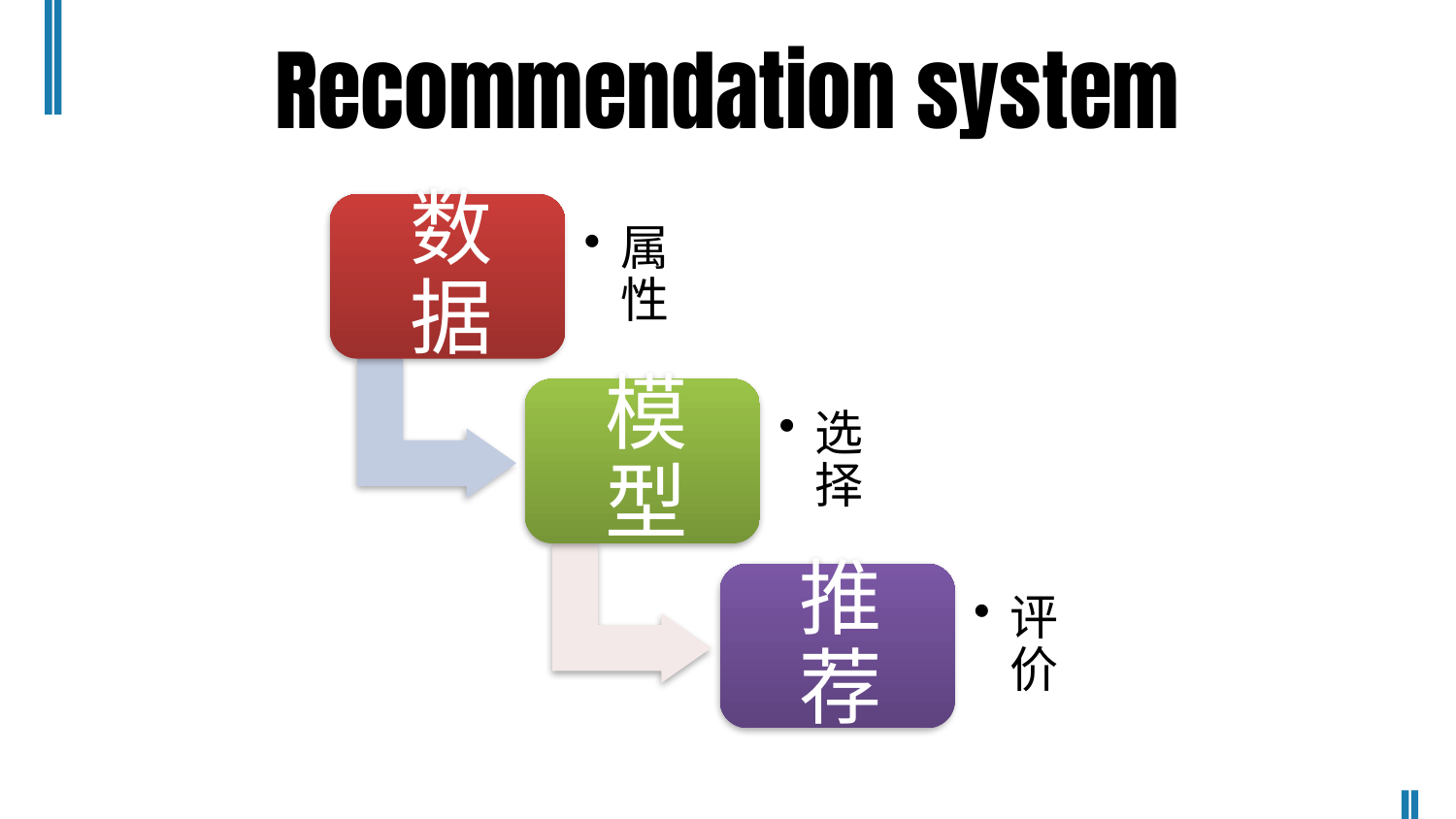

# Recommendation system
数据
属性
模型
选择
推荐
评价